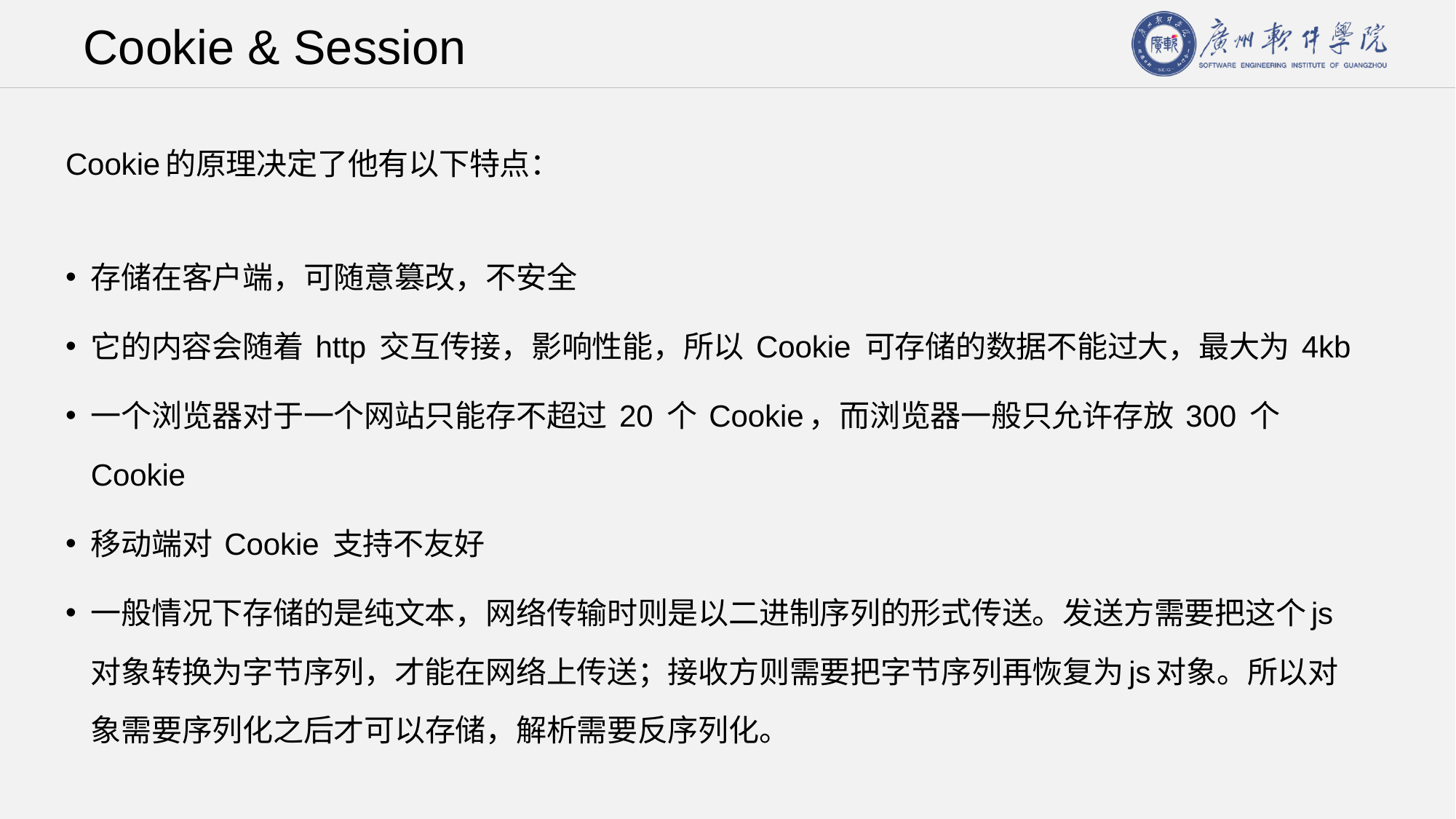

# Cookie & Session
Cookie的原理决定了他有以下特点：

存储在客户端，可随意篡改，不安全
它的内容会随着 http 交互传接，影响性能，所以 Cookie 可存储的数据不能过大，最大为 4kb
一个浏览器对于一个网站只能存不超过 20 个 Cookie，而浏览器一般只允许存放 300 个 Cookie
移动端对 Cookie 支持不友好
一般情况下存储的是纯文本，网络传输时则是以二进制序列的形式传送。发送方需要把这个js对象转换为字节序列，才能在网络上传送；接收方则需要把字节序列再恢复为js对象。所以对象需要序列化之后才可以存储，解析需要反序列化。